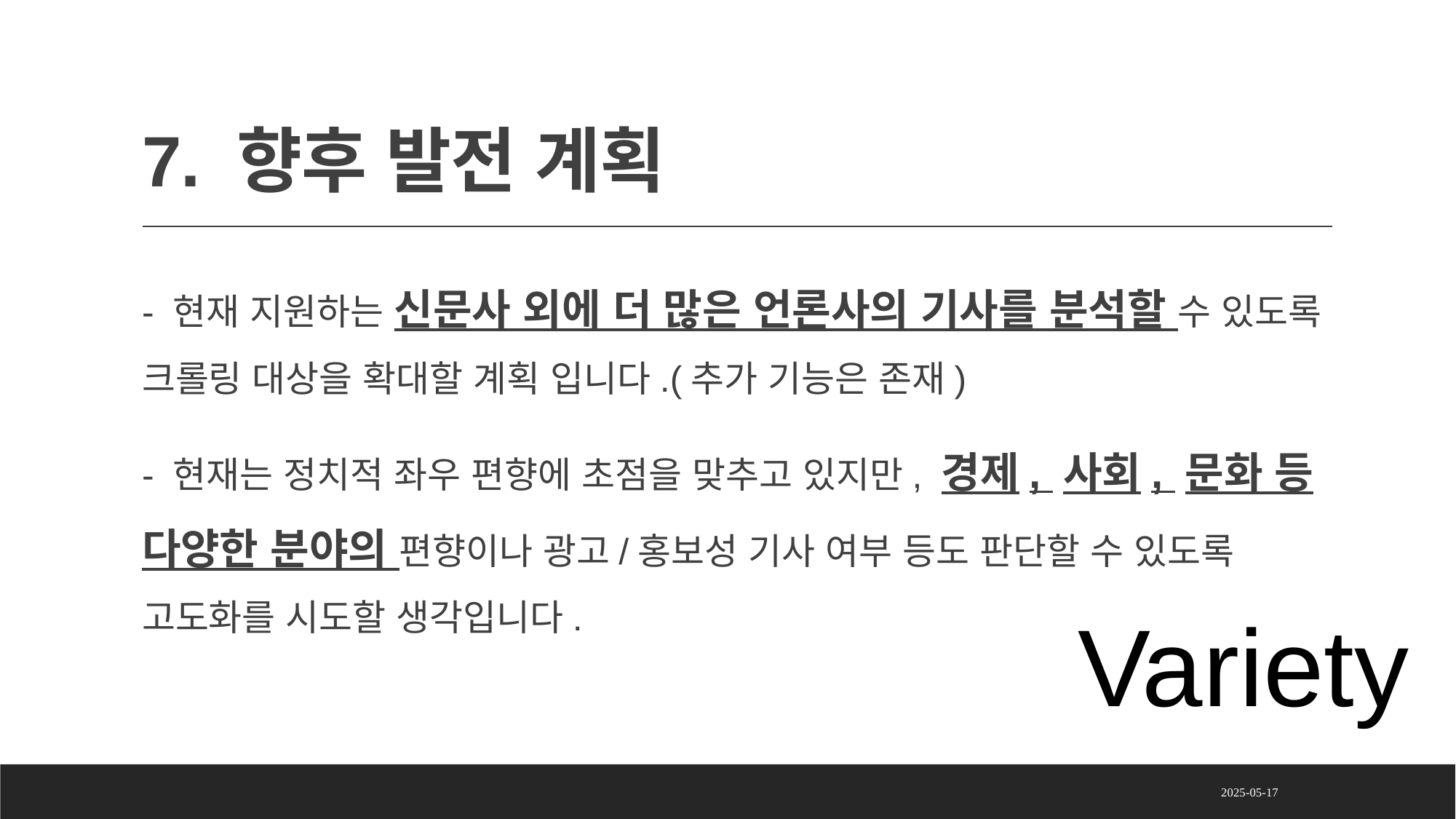

# 7. 향후 발전 계획
- 현재 지원하는 신문사 외에 더 많은 언론사의 기사를 분석할 수 있도록 크롤링 대상을 확대할 계획 입니다.(추가 기능은 존재)
- 현재는 정치적 좌우 편향에 초점을 맞추고 있지만, 경제, 사회, 문화 등 다양한 분야의 편향이나 광고/홍보성 기사 여부 등도 판단할 수 있도록 고도화를 시도할 생각입니다.
Variety
2025-05-17